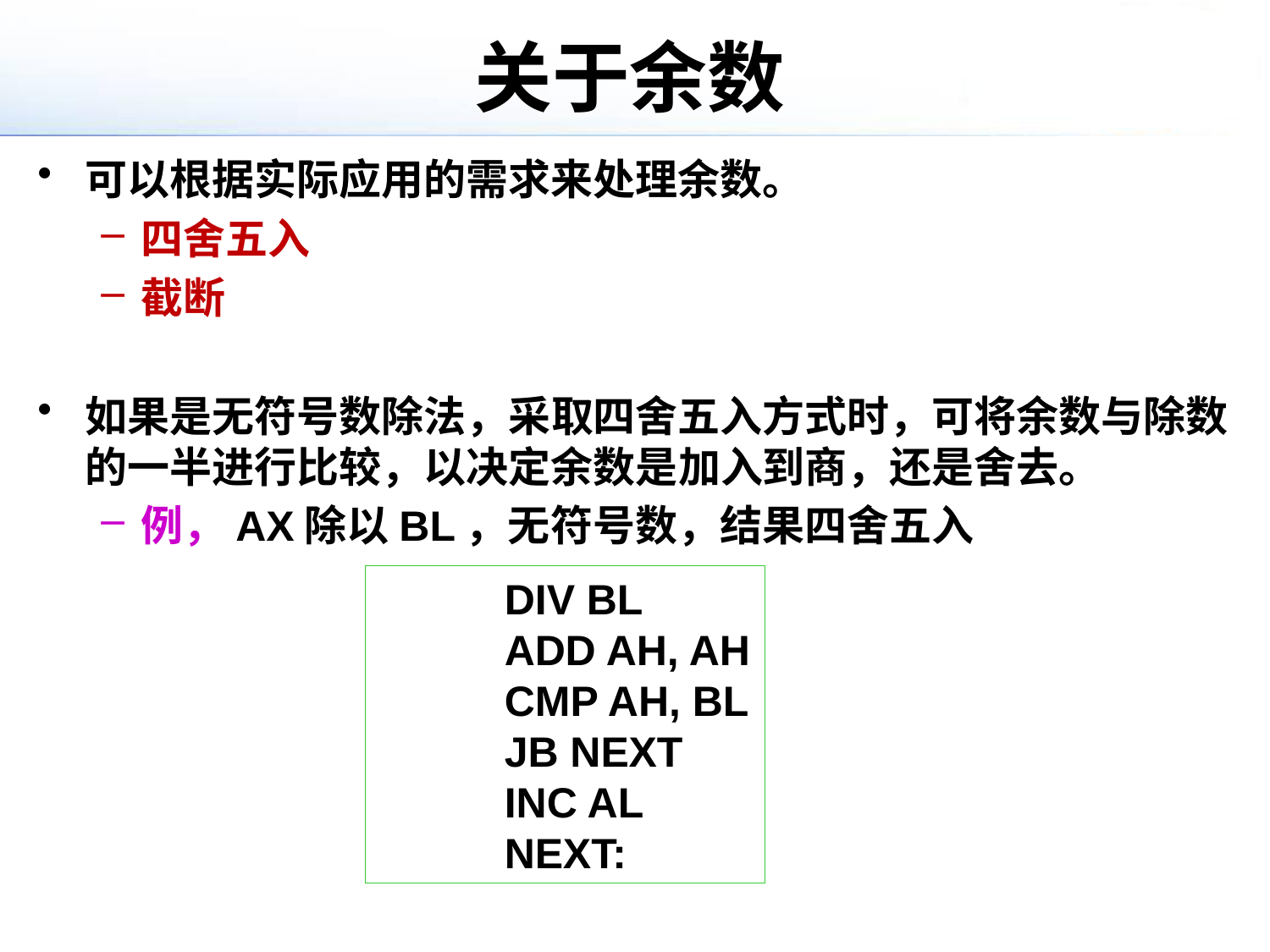

# 关于余数
可以根据实际应用的需求来处理余数。
四舍五入
截断

如果是无符号数除法，采取四舍五入方式时，可将余数与除数的一半进行比较，以决定余数是加入到商，还是舍去。
例，AX除以BL，无符号数，结果四舍五入
DIV BL
ADD AH, AH
CMP AH, BL
JB NEXT
INC AL
NEXT: